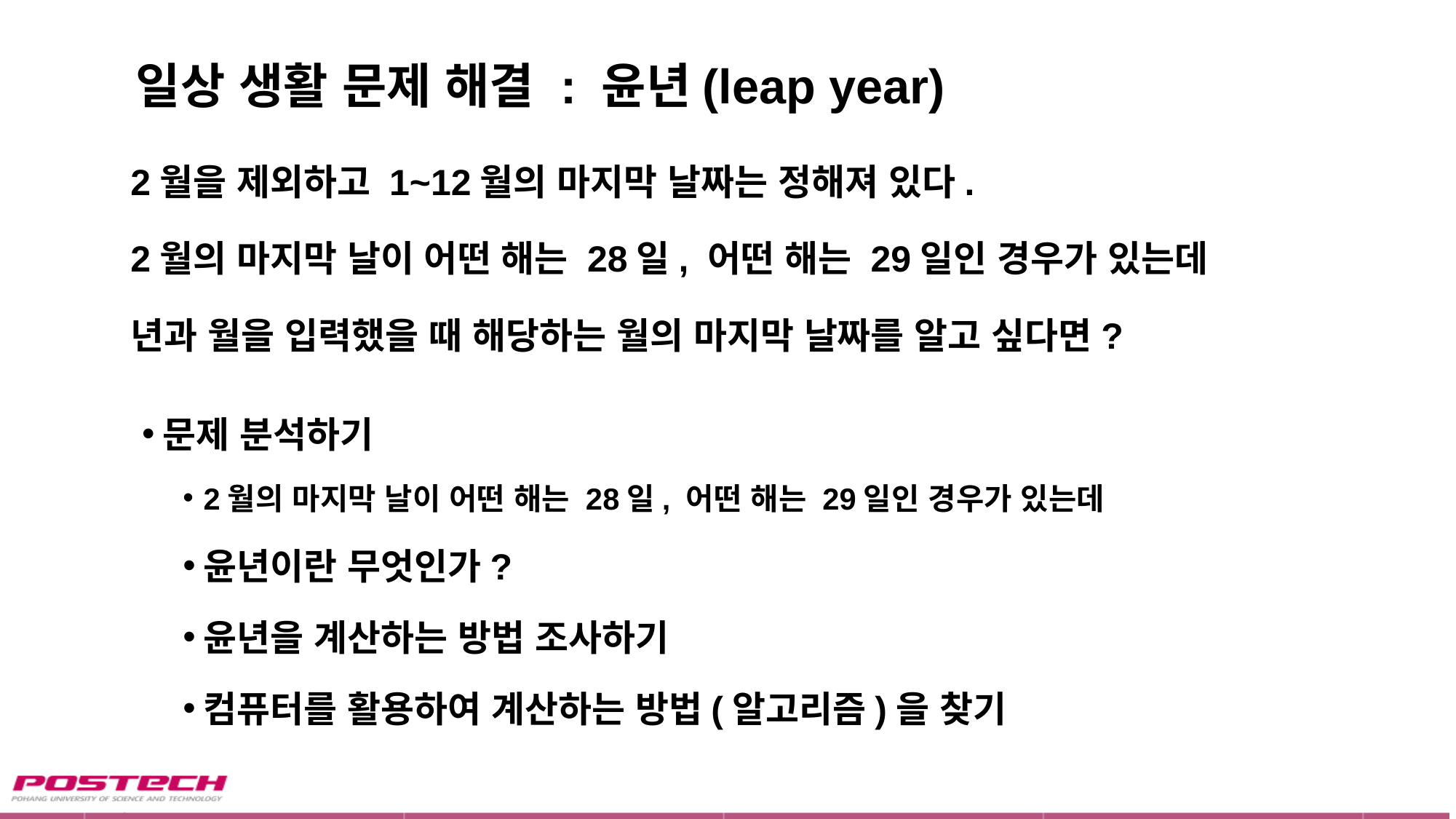

# 일상 생활 문제 해결 : 윤년(leap year)
2월을 제외하고 1~12월의 마지막 날짜는 정해져 있다.
2월의 마지막 날이 어떤 해는 28일, 어떤 해는 29일인 경우가 있는데
년과 월을 입력했을 때 해당하는 월의 마지막 날짜를 알고 싶다면?
문제 분석하기
2월의 마지막 날이 어떤 해는 28일, 어떤 해는 29일인 경우가 있는데
윤년이란 무엇인가?
윤년을 계산하는 방법 조사하기
컴퓨터를 활용하여 계산하는 방법(알고리즘)을 찾기